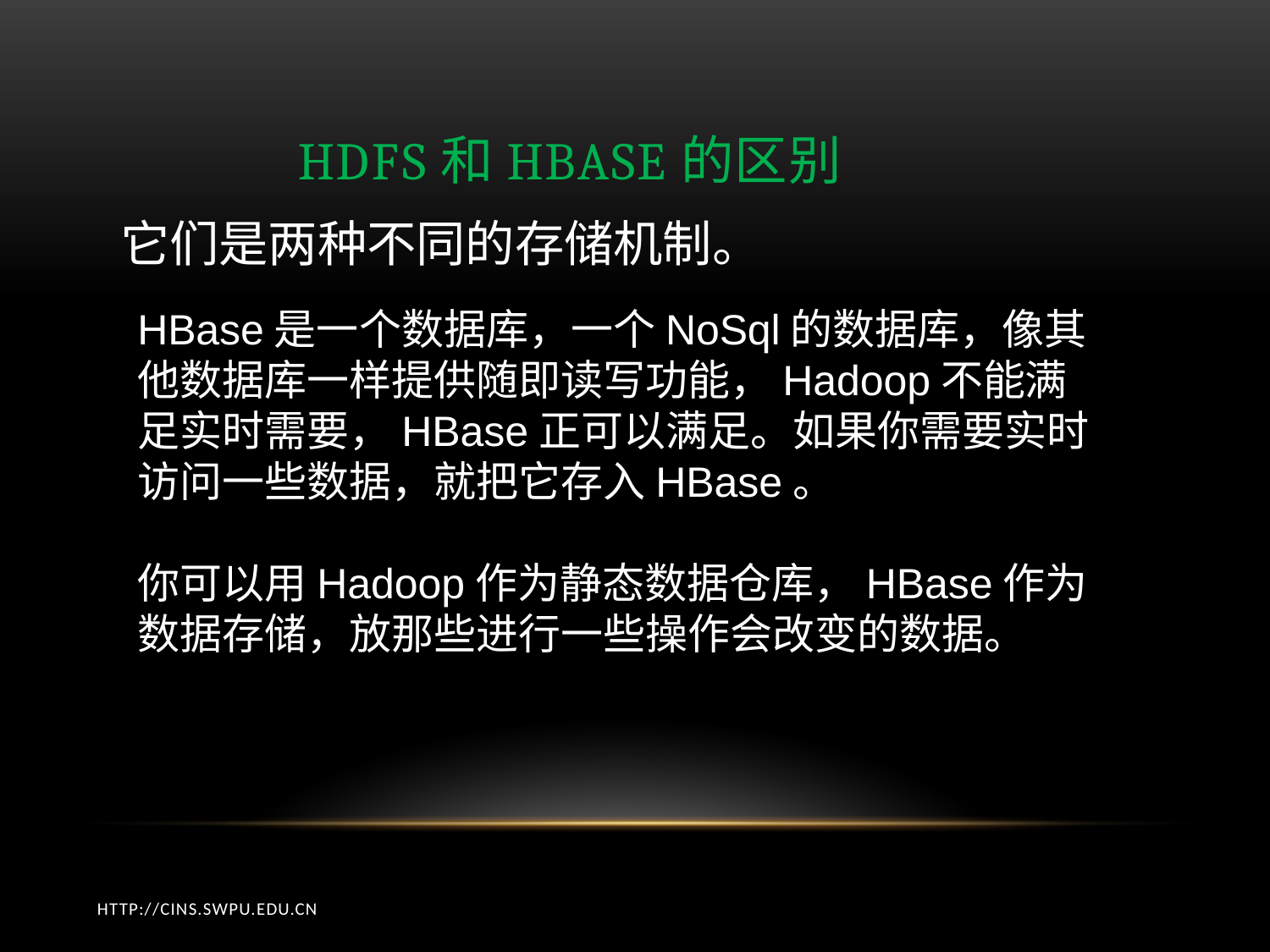

# HDFS和Hbase的区别
 它们是两种不同的存储机制。
HBase是一个数据库，一个NoSql的数据库，像其他数据库一样提供随即读写功能，Hadoop不能满足实时需要，HBase正可以满足。如果你需要实时访问一些数据，就把它存入HBase。

你可以用Hadoop作为静态数据仓库，HBase作为数据存储，放那些进行一些操作会改变的数据。
http://cins.swpu.edu.cn
10